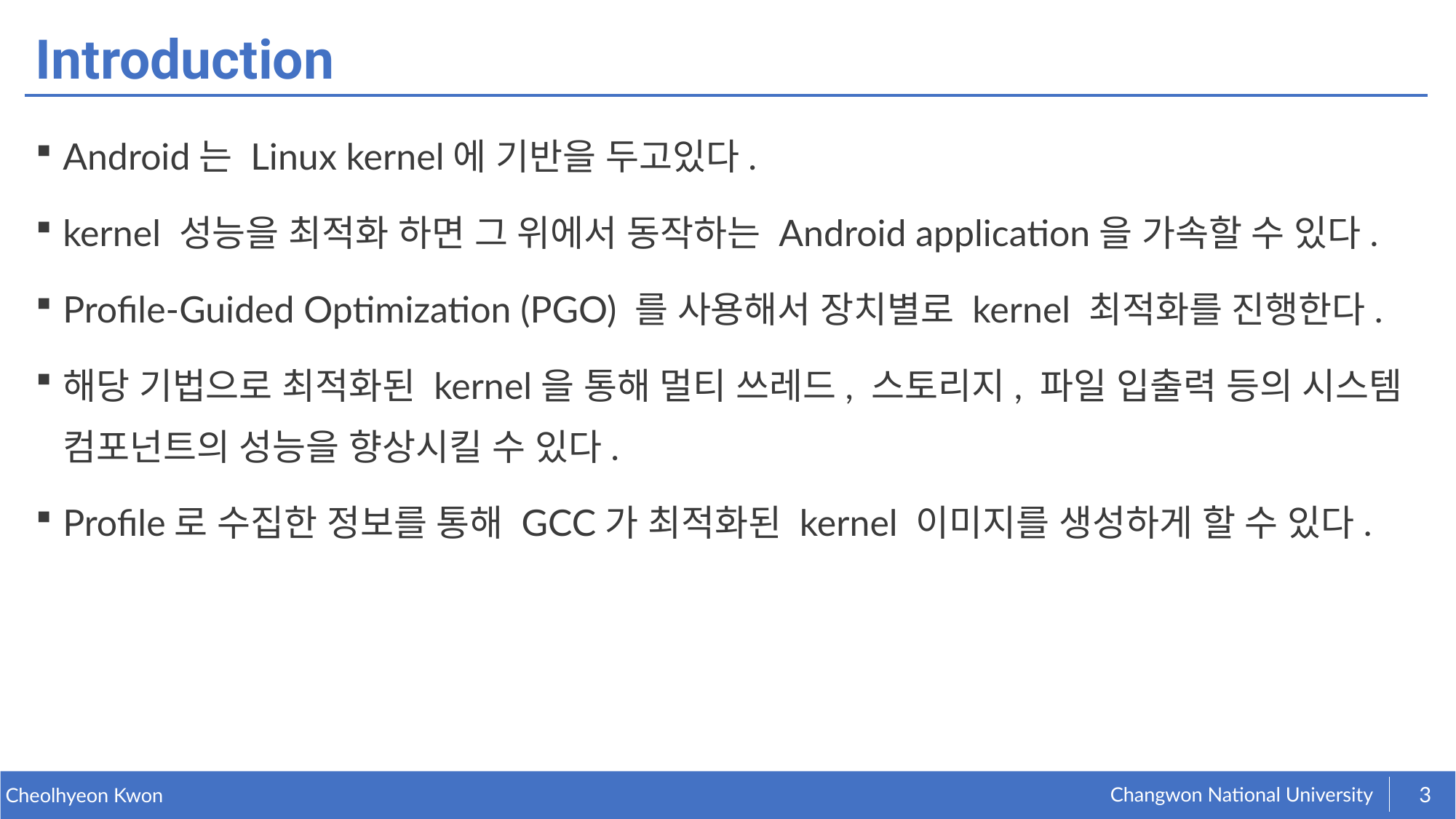

# Introduction
Android는 Linux kernel에 기반을 두고있다.
kernel 성능을 최적화 하면 그 위에서 동작하는 Android application을 가속할 수 있다.
Profile-Guided Optimization (PGO) 를 사용해서 장치별로 kernel 최적화를 진행한다.
해당 기법으로 최적화된 kernel을 통해 멀티 쓰레드, 스토리지, 파일 입출력 등의 시스템 컴포넌트의 성능을 향상시킬 수 있다.
Profile로 수집한 정보를 통해 GCC가 최적화된 kernel 이미지를 생성하게 할 수 있다.
3